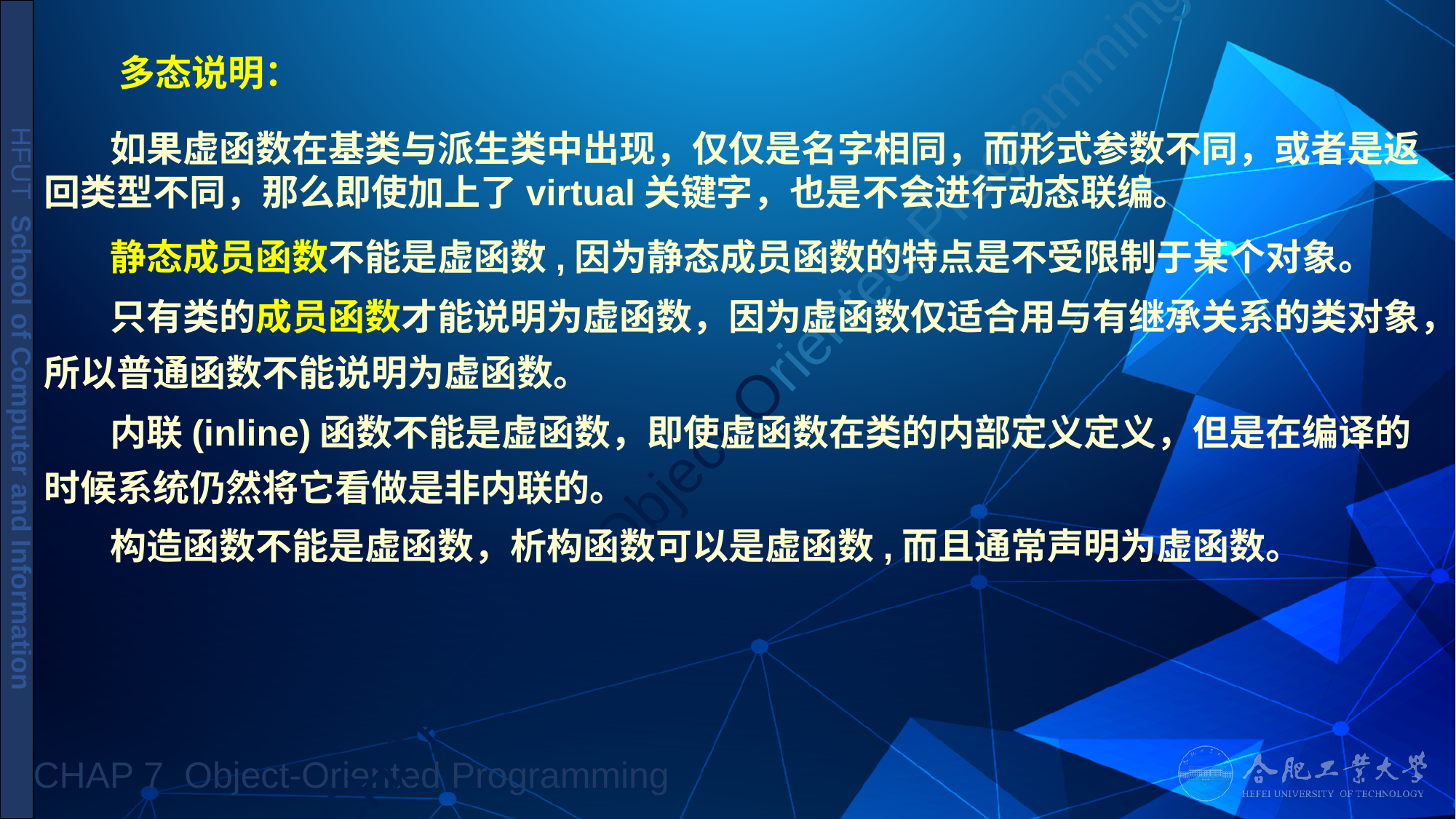

# 多态说明：
       如果虚函数在基类与派生类中出现，仅仅是名字相同，而形式参数不同，或者是返回类型不同，那么即使加上了virtual关键字，也是不会进行动态联编。
       静态成员函数不能是虚函数,因为静态成员函数的特点是不受限制于某个对象。
       只有类的成员函数才能说明为虚函数，因为虚函数仅适合用与有继承关系的类对象，所以普通函数不能说明为虚函数。
       内联(inline)函数不能是虚函数，即使虚函数在类的内部定义定义，但是在编译的时候系统仍然将它看做是非内联的。
       构造函数不能是虚函数，析构函数可以是虚函数,而且通常声明为虚函数。